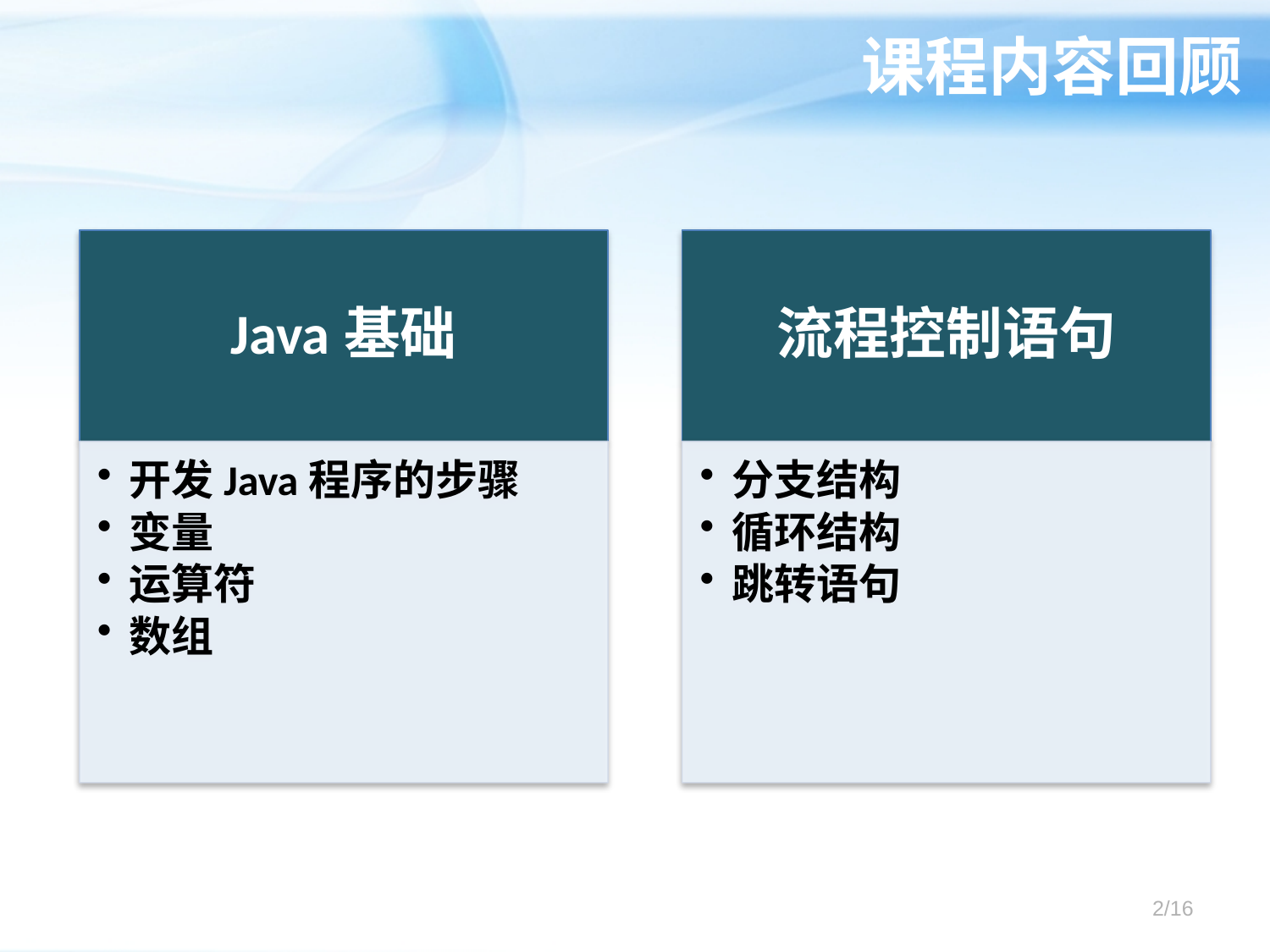

# 课程内容回顾
Java基础
开发Java程序的步骤
变量
运算符
数组
流程控制语句
分支结构
循环结构
跳转语句
2/16